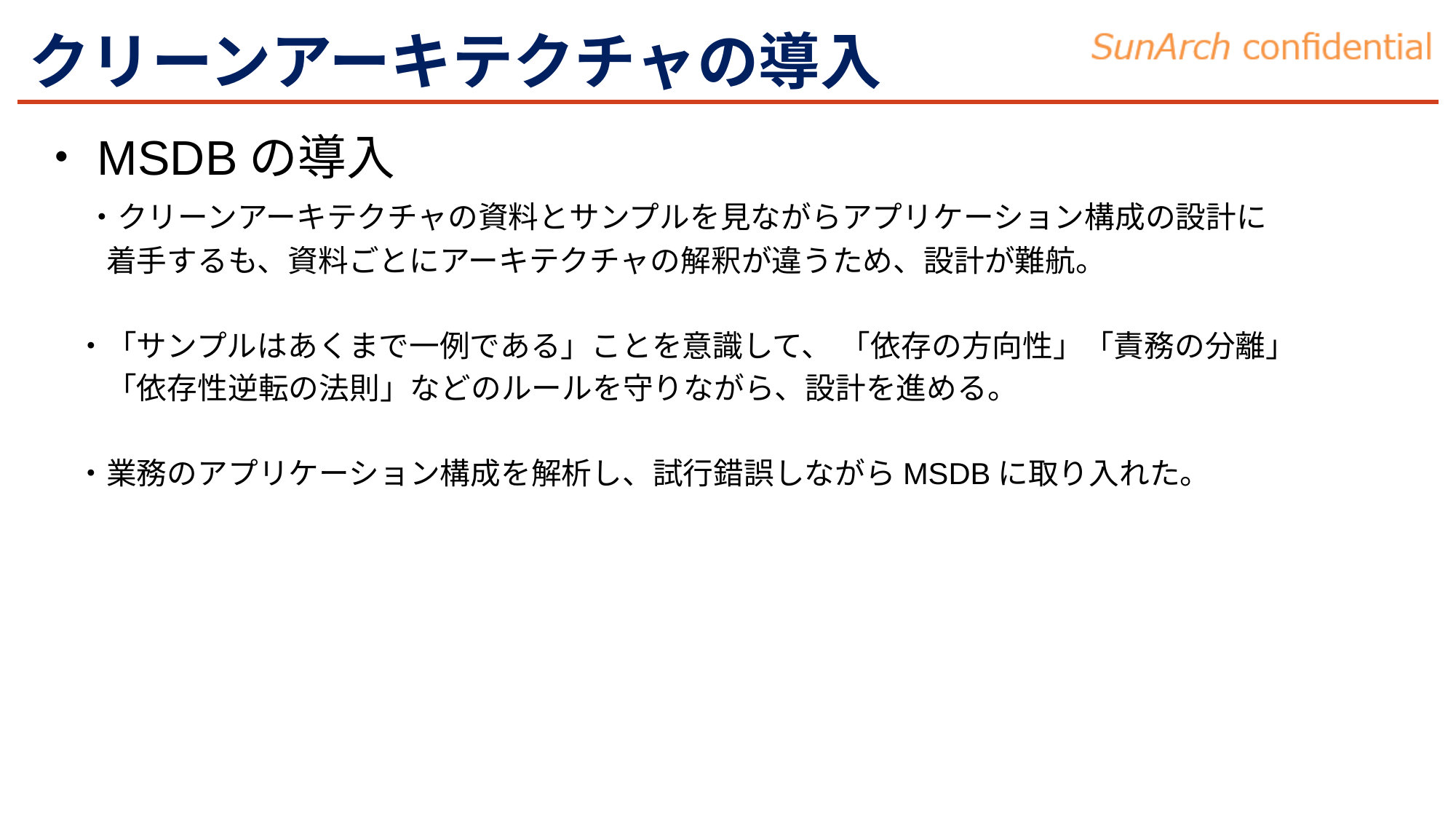

# クリーンアーキテクチャの導入
・MSDBの導入
    ・クリーンアーキテクチャの資料とサンプルを見ながらアプリケーション構成の設計に
　　 着手するも、資料ごとにアーキテクチャの解釈が違うため、設計が難航。

　 ・「サンプルはあくまで一例である」ことを意識して、 「依存の方向性」「責務の分離」
　　 「依存性逆転の法則」などのルールを守りながら、設計を進める。

　 ・業務のアプリケーション構成を解析し、試行錯誤しながらMSDBに取り入れた。